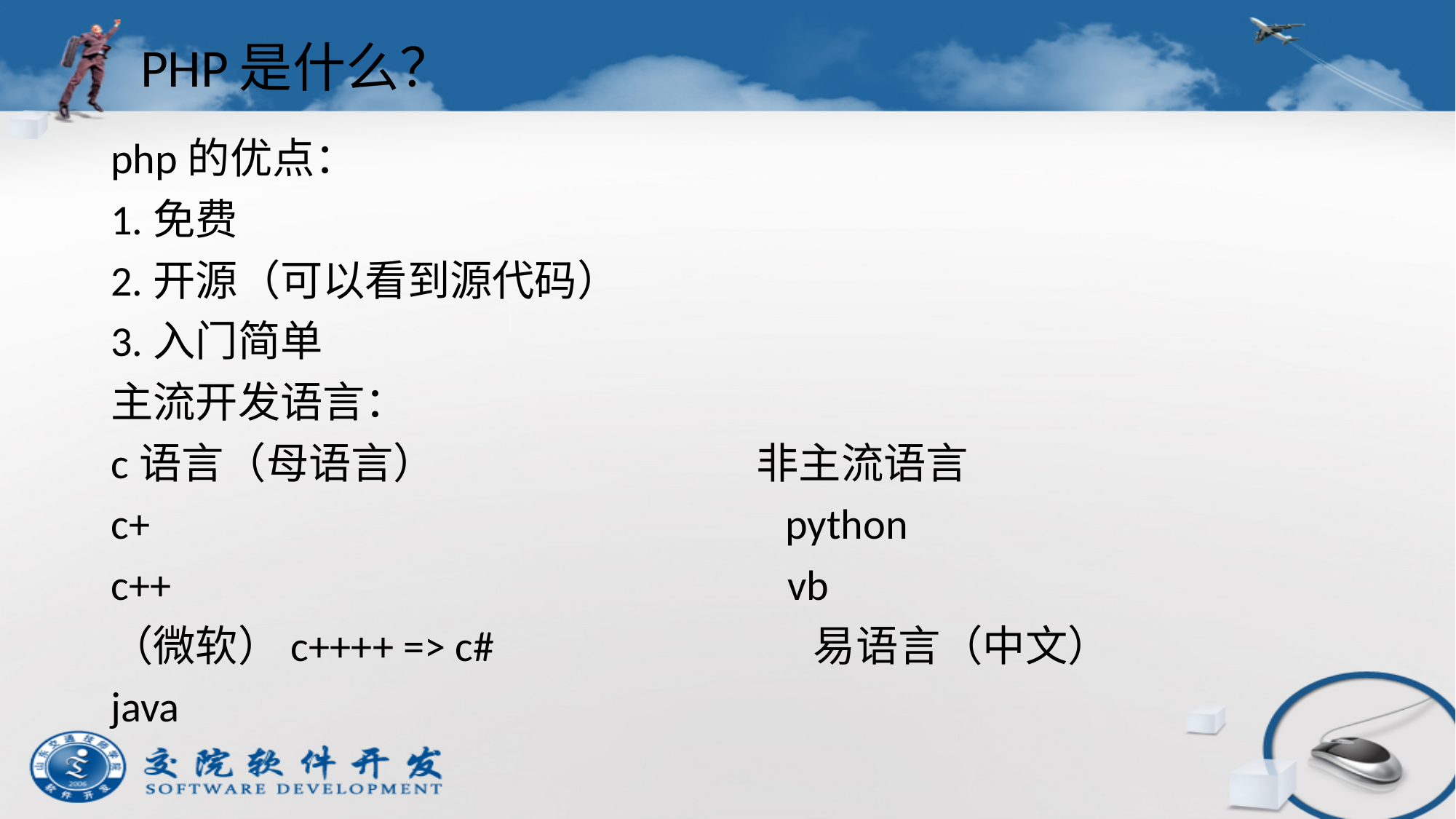

# PHP是什么？
php的优点：
1.免费
2.开源（可以看到源代码）
3.入门简单
主流开发语言：
c语言（母语言）                                  非主流语言
c+                                                                  python
c++                                                                vb
（微软）c++++ => c#                                易语言（中文）
java